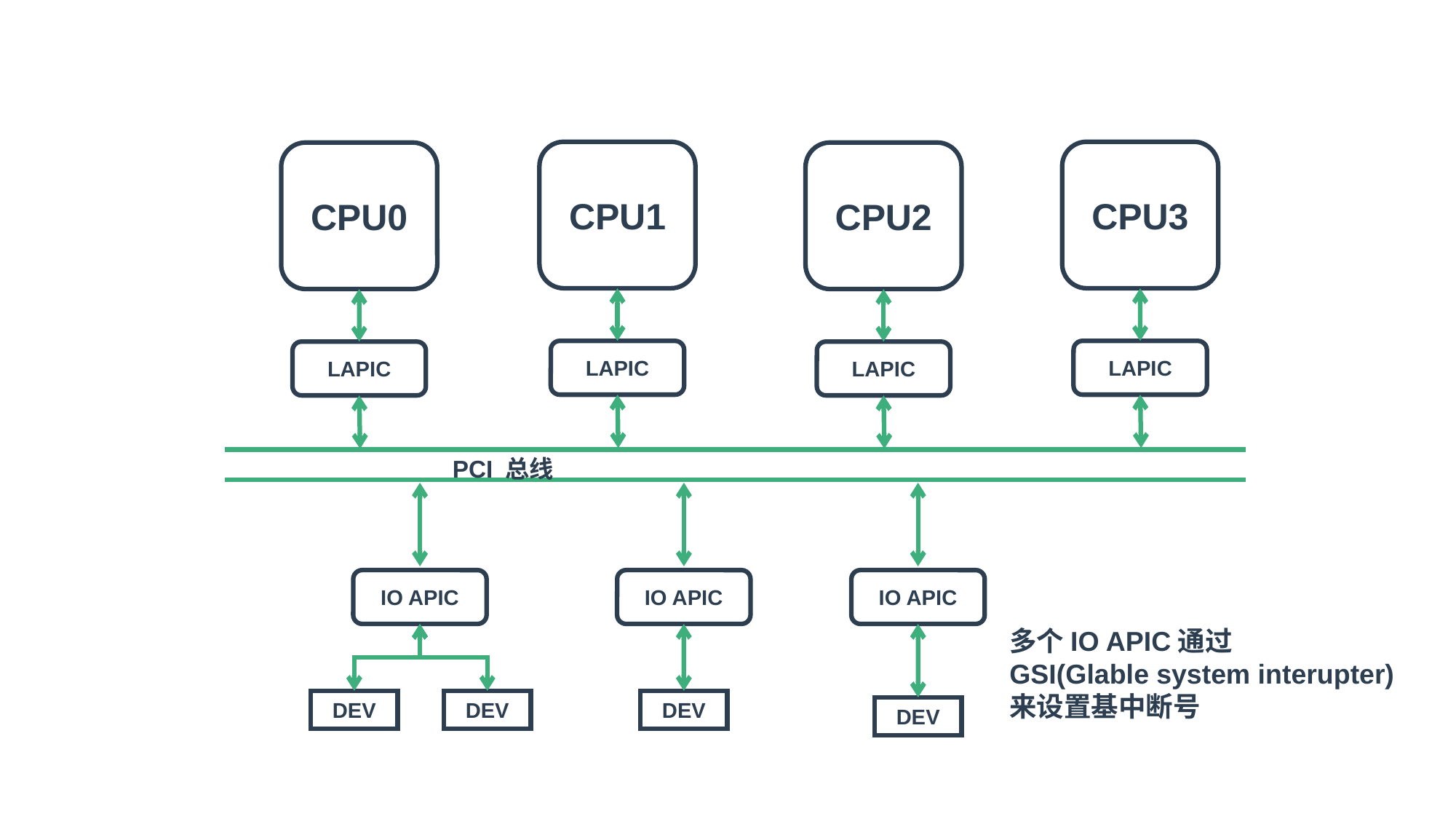

CPU1
CPU3
CPU0
CPU2
LAPIC
LAPIC
LAPIC
LAPIC
PCI 总线
IO APIC
IO APIC
IO APIC
多个IO APIC通过
GSI(Glable system interupter)
来设置基中断号
DEV
DEV
DEV
DEV